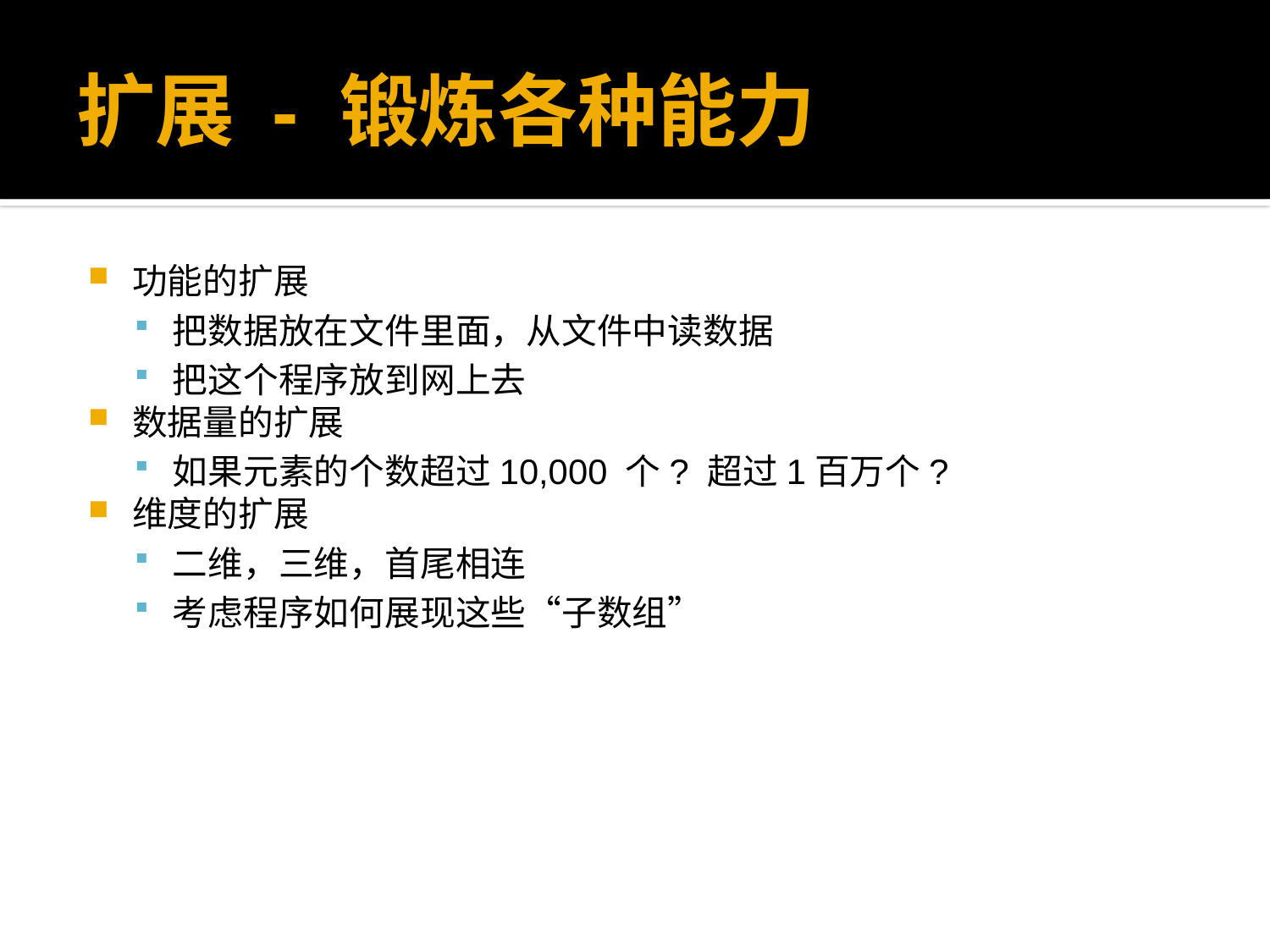

# 扩展 - 锻炼各种能力
功能的扩展
把数据放在文件里面，从文件中读数据
把这个程序放到网上去
数据量的扩展
如果元素的个数超过10,000 个? 超过1百万个?
维度的扩展
二维，三维，首尾相连
考虑程序如何展现这些“子数组”